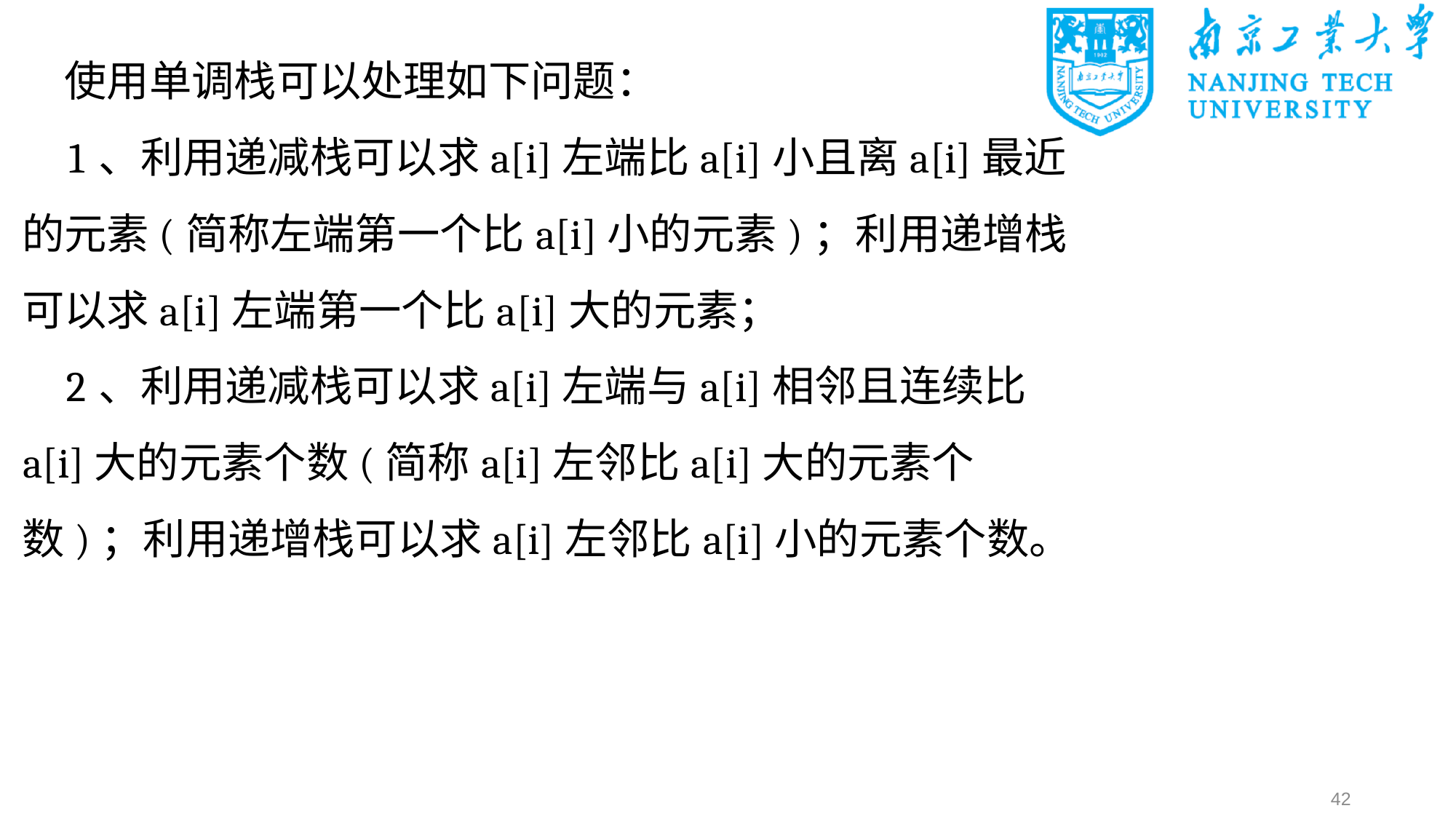

使用单调栈可以处理如下问题：
1、利用递减栈可以求a[i]左端比a[i]小且离a[i]最近的元素(简称左端第一个比a[i]小的元素)；利用递增栈可以求a[i]左端第一个比a[i]大的元素；
2、利用递减栈可以求a[i]左端与a[i]相邻且连续比a[i]大的元素个数(简称a[i]左邻比a[i]大的元素个数)；利用递增栈可以求a[i]左邻比a[i]小的元素个数。
42